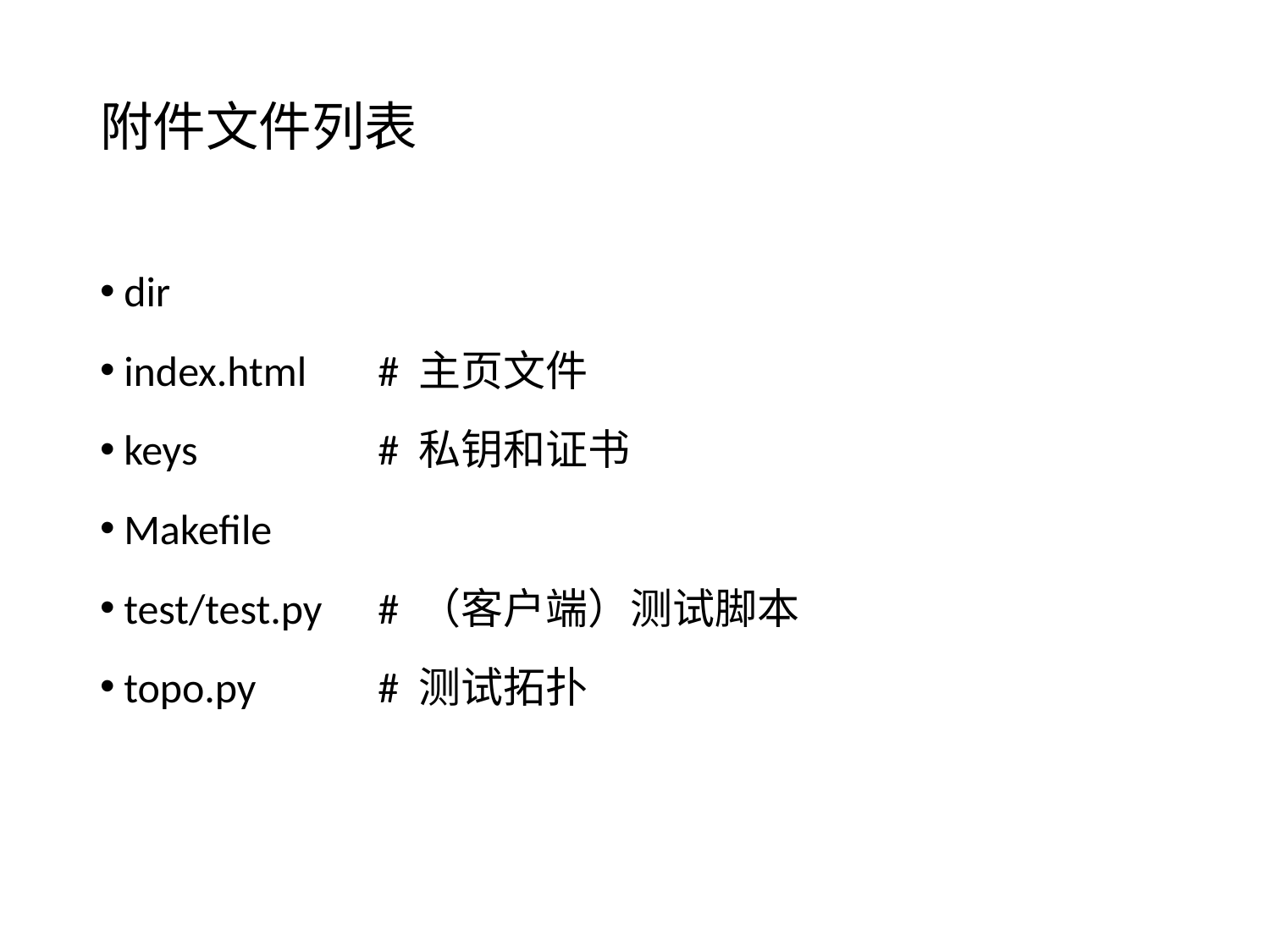

# 附件文件列表
dir
index.html	# 主页文件
keys		# 私钥和证书
Makefile
test/test.py	# （客户端）测试脚本
topo.py	# 测试拓扑
36